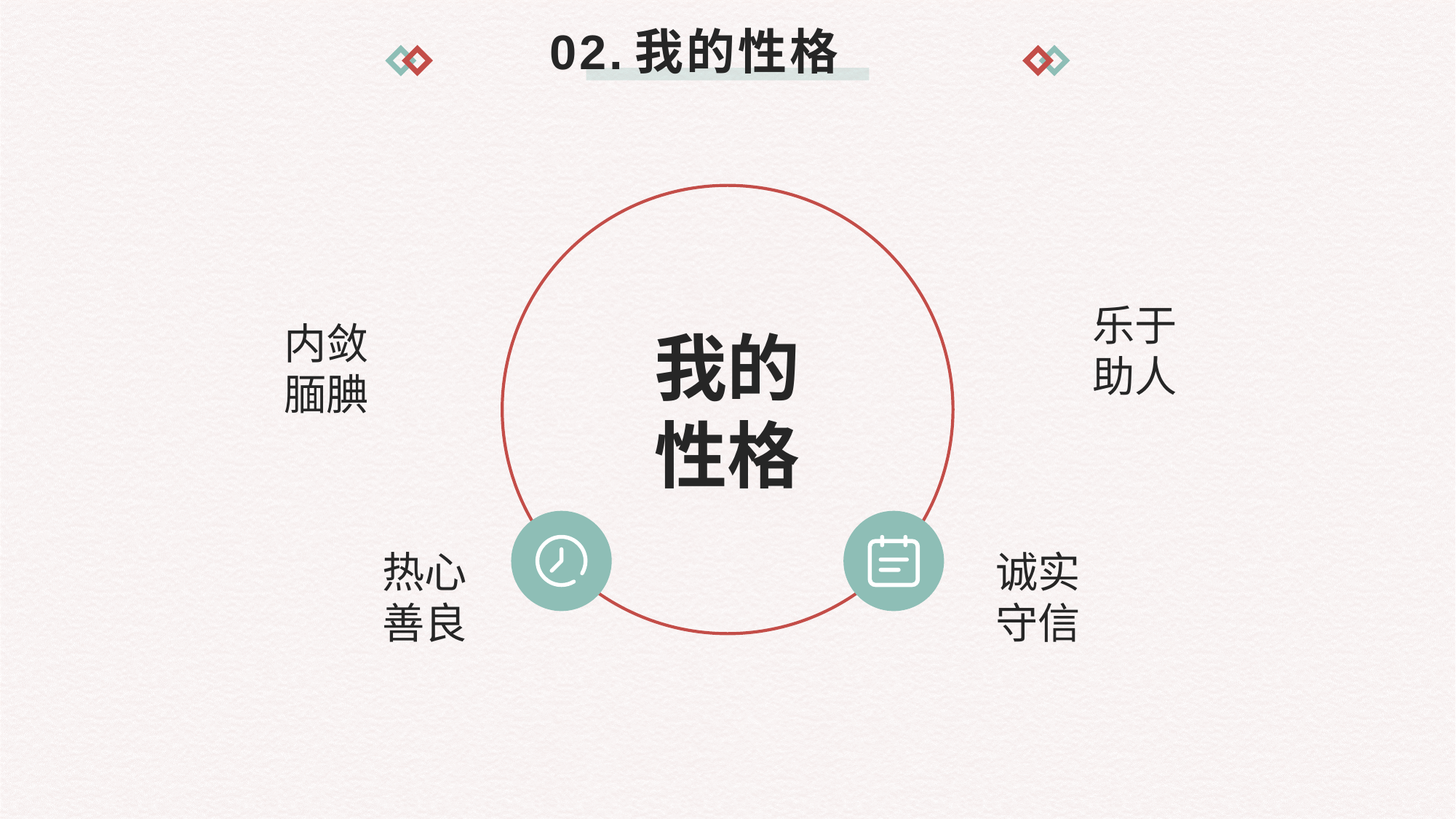

# 02.我的性格
我的
性格

乐于
助人
内敛
腼腆

热心
善良
诚实
守信